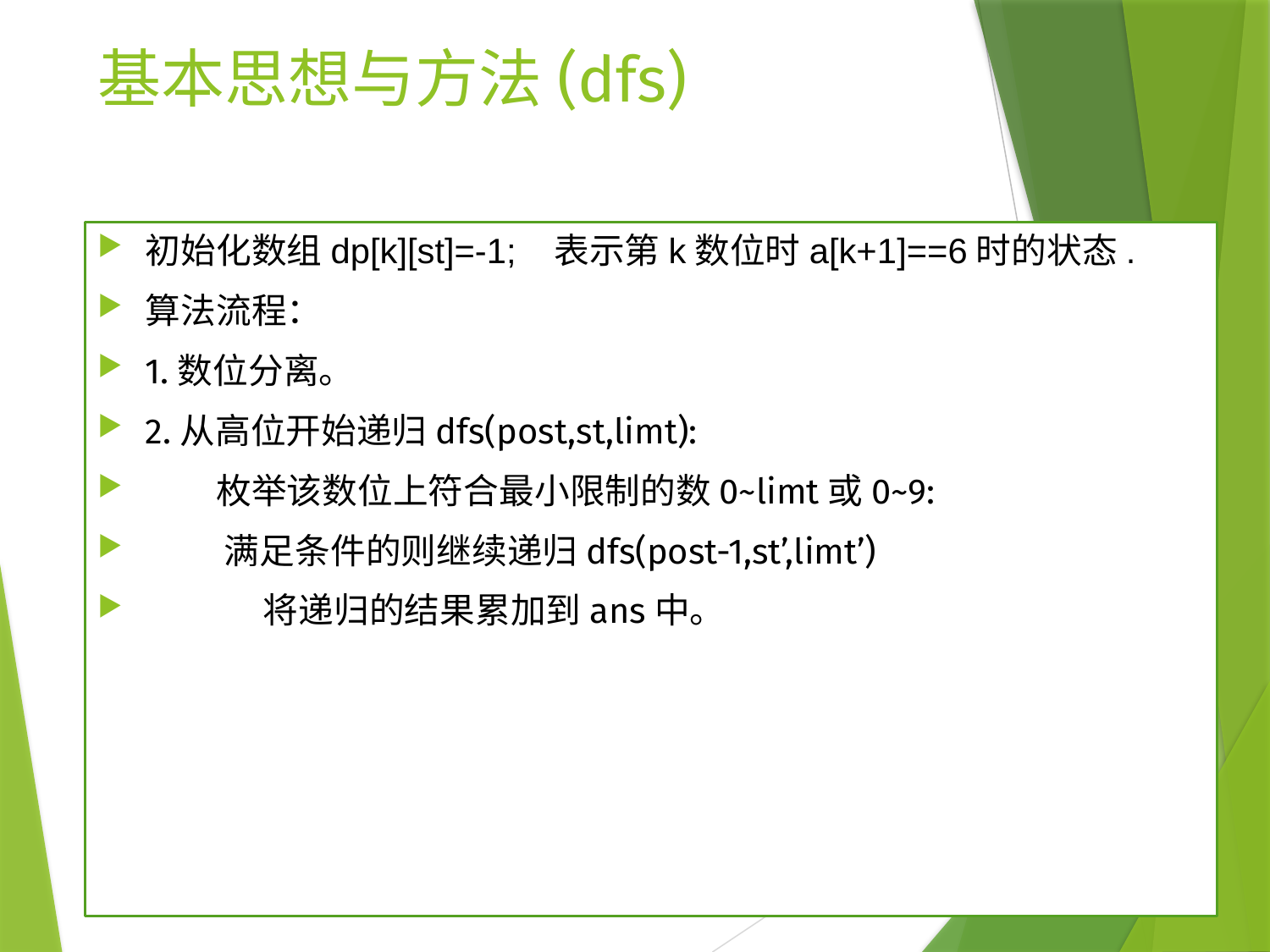

基本思想与方法(dfs)
初始化数组dp[k][st]=-1;   表示第k数位时a[k+1]==6时的状态.
算法流程：
1.数位分离。
2.从高位开始递归dfs(post,st,limt):
　　枚举该数位上符合最小限制的数0~limt或0~9:
         满足条件的则继续递归dfs(post-1,st’,limt’)
　　      将递归的结果累加到ans中。